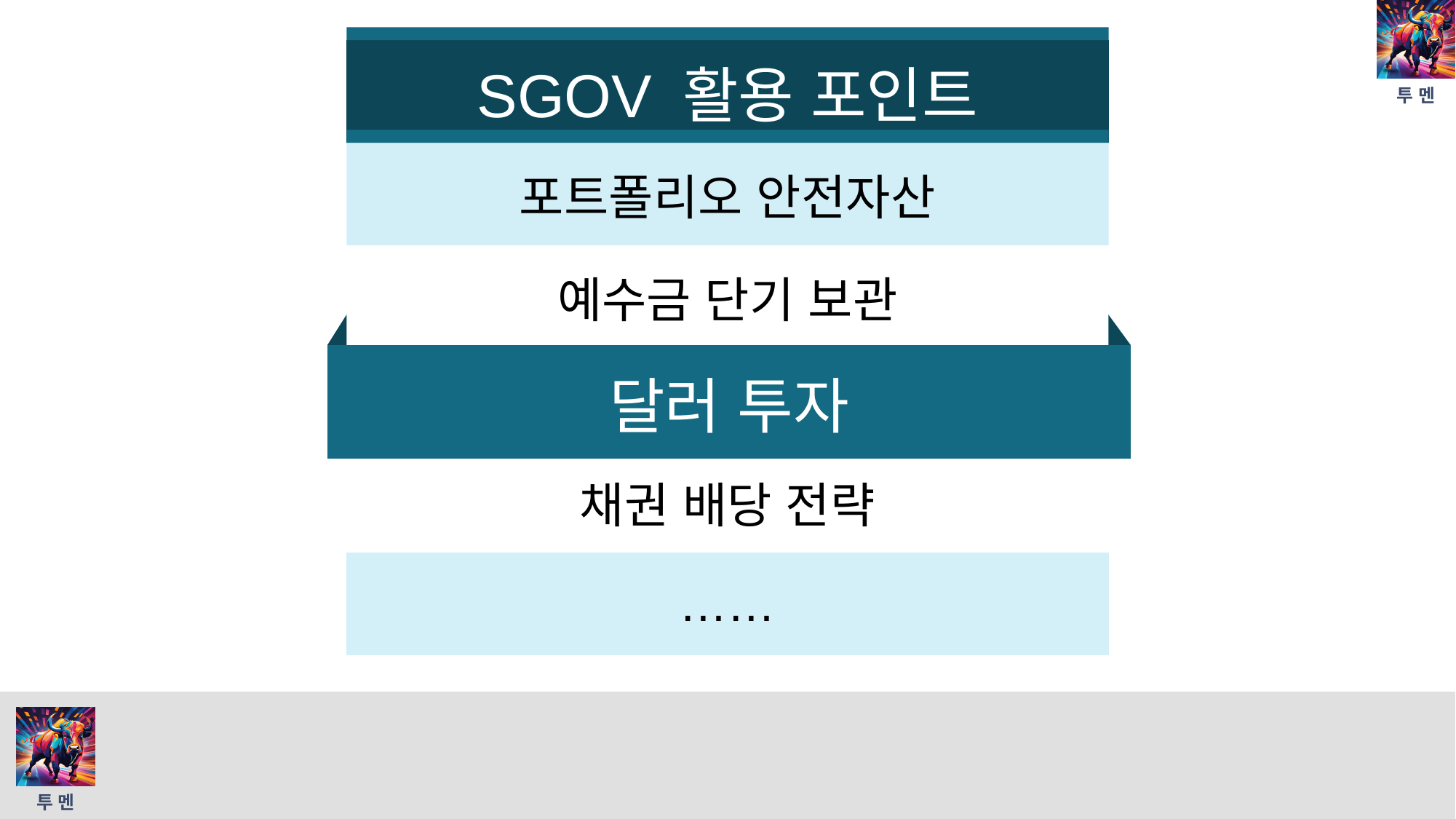

| SGOV 활용 포인트 |
| --- |
| 포트폴리오 안전자산 |
| 예수금 단기 보관 |
| 달러 투자 |
| 채권 배당 전략 |
| …… |

| 달러 투자 |
| --- |